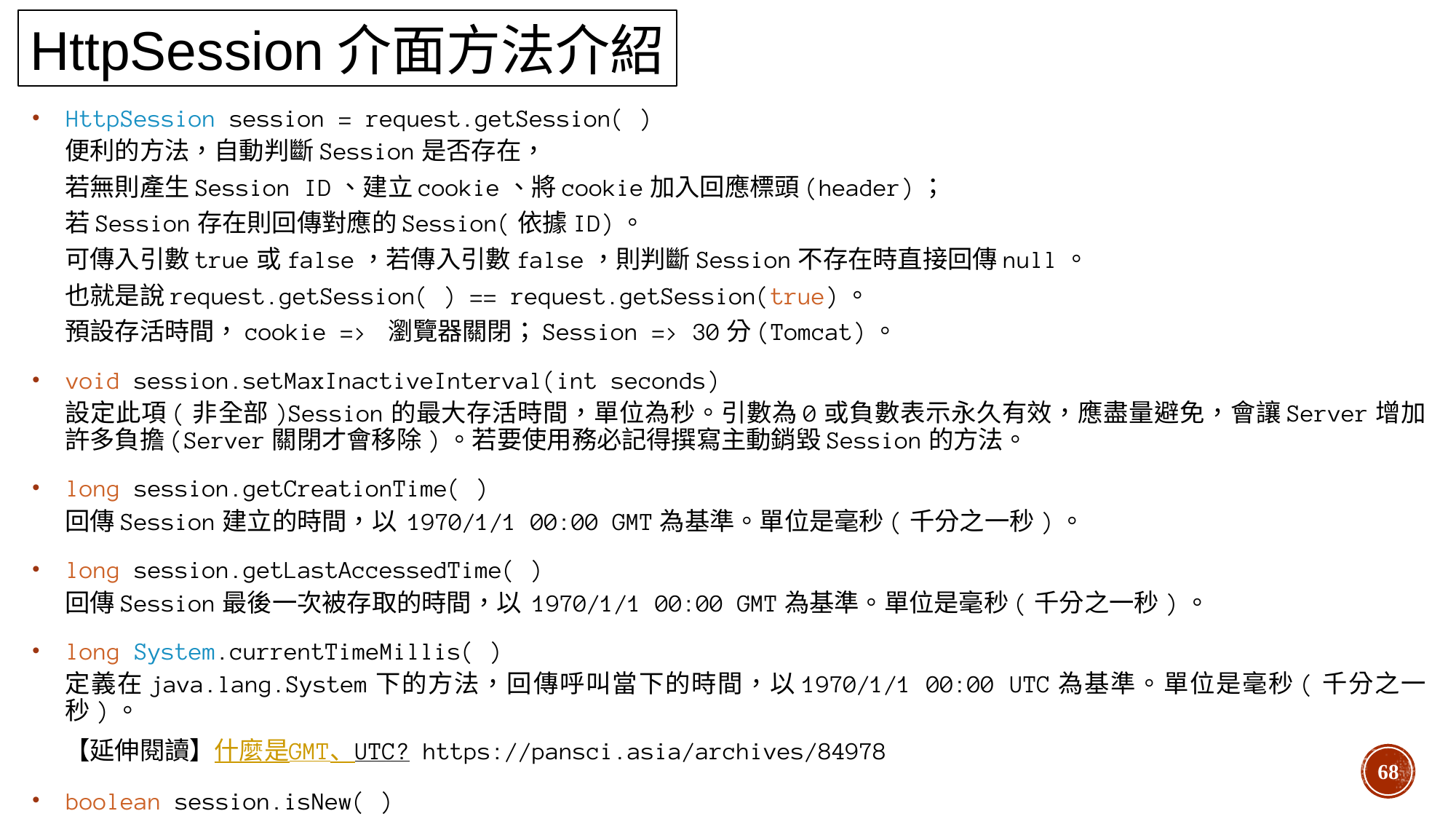

HttpSession介面方法介紹
HttpSession session = request.getSession( )
便利的方法，自動判斷Session是否存在，
若無則產生Session ID、建立cookie、將cookie加入回應標頭(header)；
若Session存在則回傳對應的Session(依據ID)。
可傳入引數true或false，若傳入引數false，則判斷Session不存在時直接回傳null。
也就是說request.getSession( ) == request.getSession(true)。
預設存活時間，cookie => 瀏覽器關閉；Session => 30分(Tomcat)。
void session.setMaxInactiveInterval(int seconds)
設定此項(非全部)Session的最大存活時間，單位為秒。引數為0或負數表示永久有效，應盡量避免，會讓Server增加許多負擔(Server關閉才會移除)。若要使用務必記得撰寫主動銷毀Session的方法。
long session.getCreationTime( )
回傳Session建立的時間，以 1970/1/1 00:00 GMT為基準。單位是毫秒(千分之一秒)。
long session.getLastAccessedTime( )
回傳Session最後一次被存取的時間，以 1970/1/1 00:00 GMT為基準。單位是毫秒(千分之一秒)。
long System.currentTimeMillis( )
定義在java.lang.System下的方法，回傳呼叫當下的時間，以1970/1/1 00:00 UTC為基準。單位是毫秒(千分之一秒)。
【延伸閱讀】什麼是GMT、UTC? https://pansci.asia/archives/84978
boolean session.isNew( )
若此項Session是剛被建立，回傳true。

68